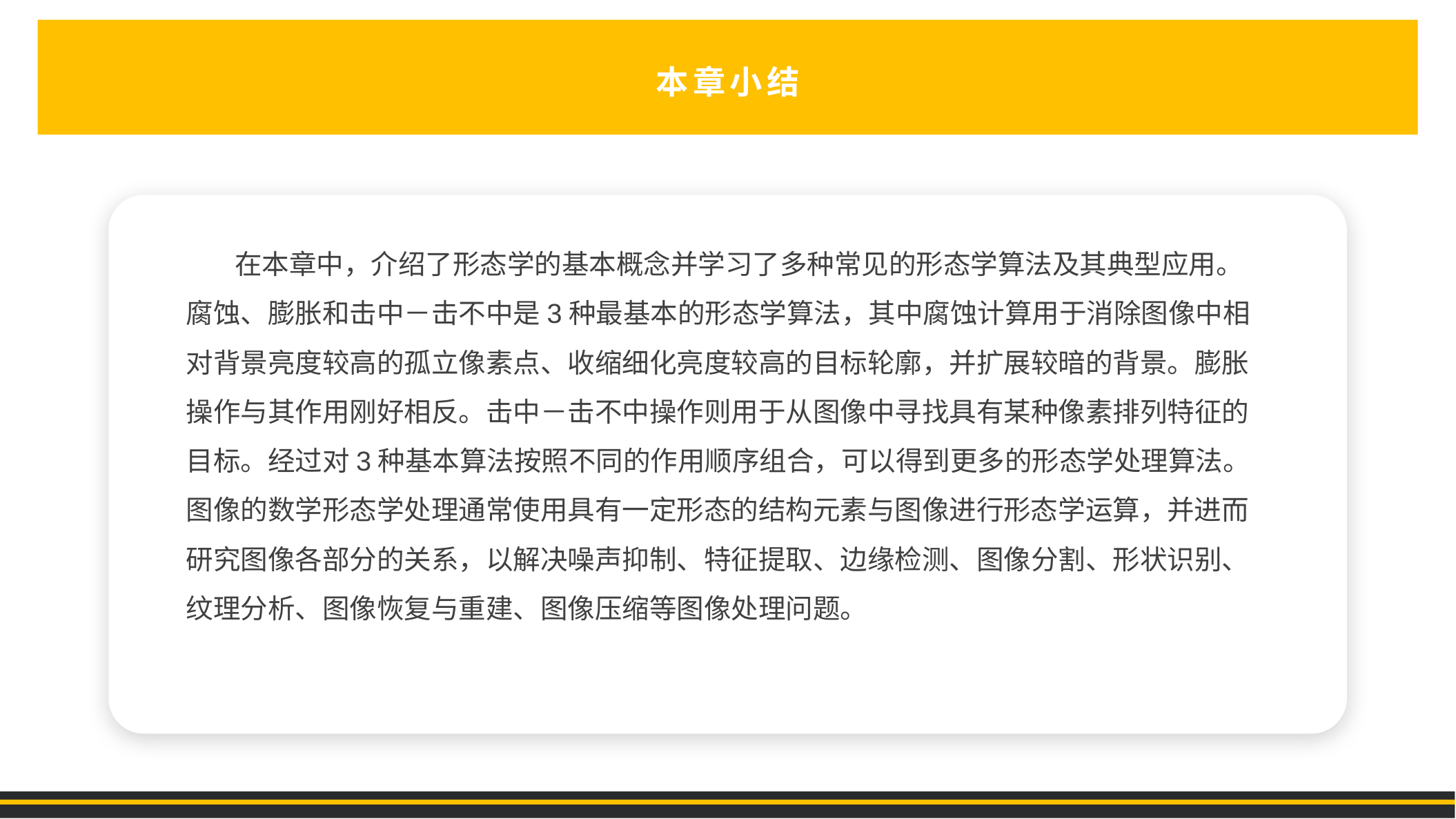

本章小结

       在本章中，介绍了形态学的基本概念并学习了多种常见的形态学算法及其典型应用。腐蚀、膨胀和击中－击不中是3种最基本的形态学算法，其中腐蚀计算用于消除图像中相对背景亮度较高的孤立像素点、收缩细化亮度较高的目标轮廓，并扩展较暗的背景。膨胀操作与其作用刚好相反。击中－击不中操作则用于从图像中寻找具有某种像素排列特征的目标。经过对3种基本算法按照不同的作用顺序组合，可以得到更多的形态学处理算法。图像的数学形态学处理通常使用具有一定形态的结构元素与图像进行形态学运算，并进而研究图像各部分的关系，以解决噪声抑制、特征提取、边缘检测、图像分割、形状识别、纹理分析、图像恢复与重建、图像压缩等图像处理问题。